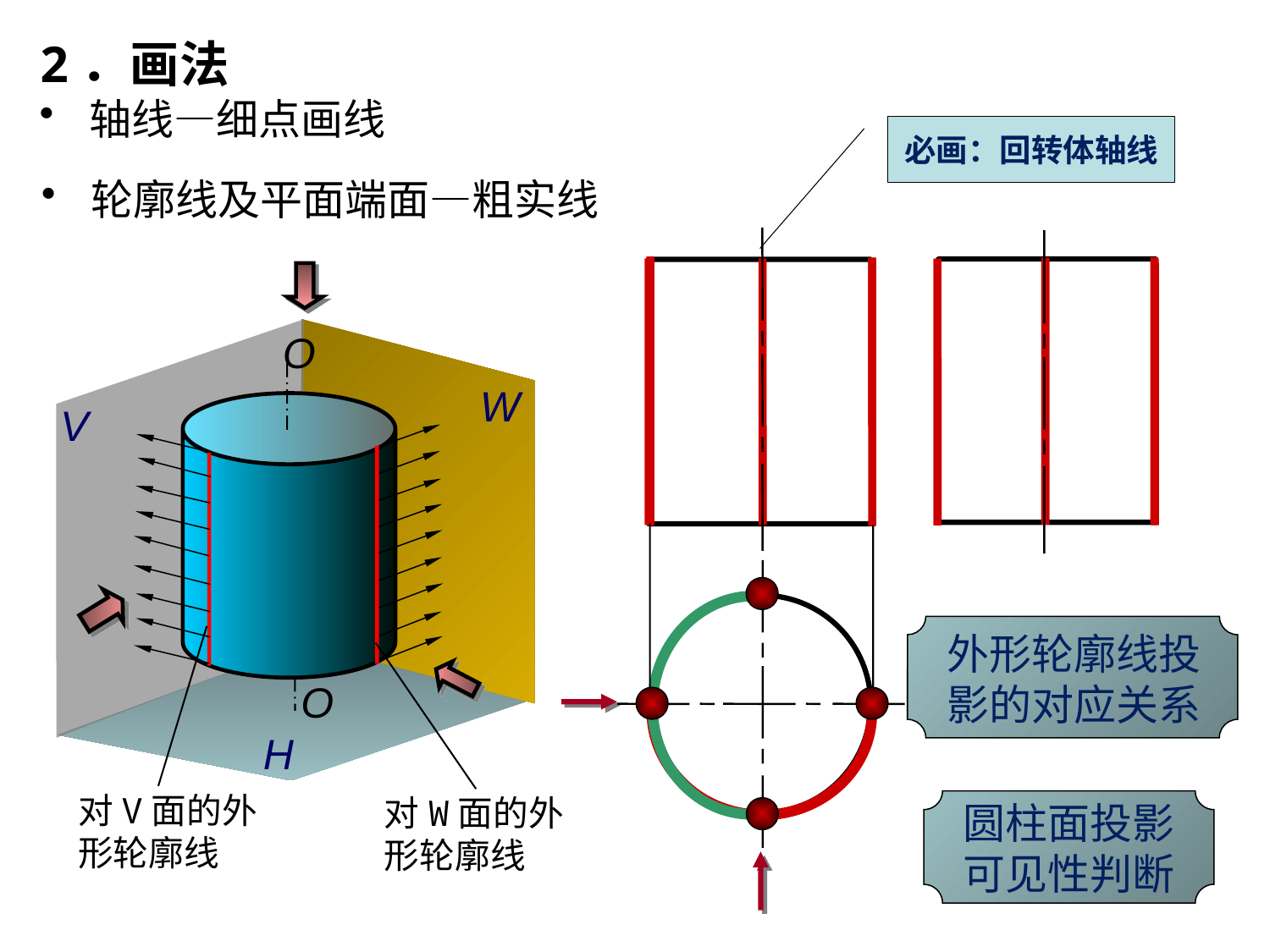

2．画法
 轴线—细点画线
必画：回转体轴线
 轮廓线及平面端面—粗实线

 W
V

H
O

O

外形轮廓线投
影的对应关系

对V面的外
形轮廓线
对W面的外
形轮廓线

圆柱面投影
可见性判断